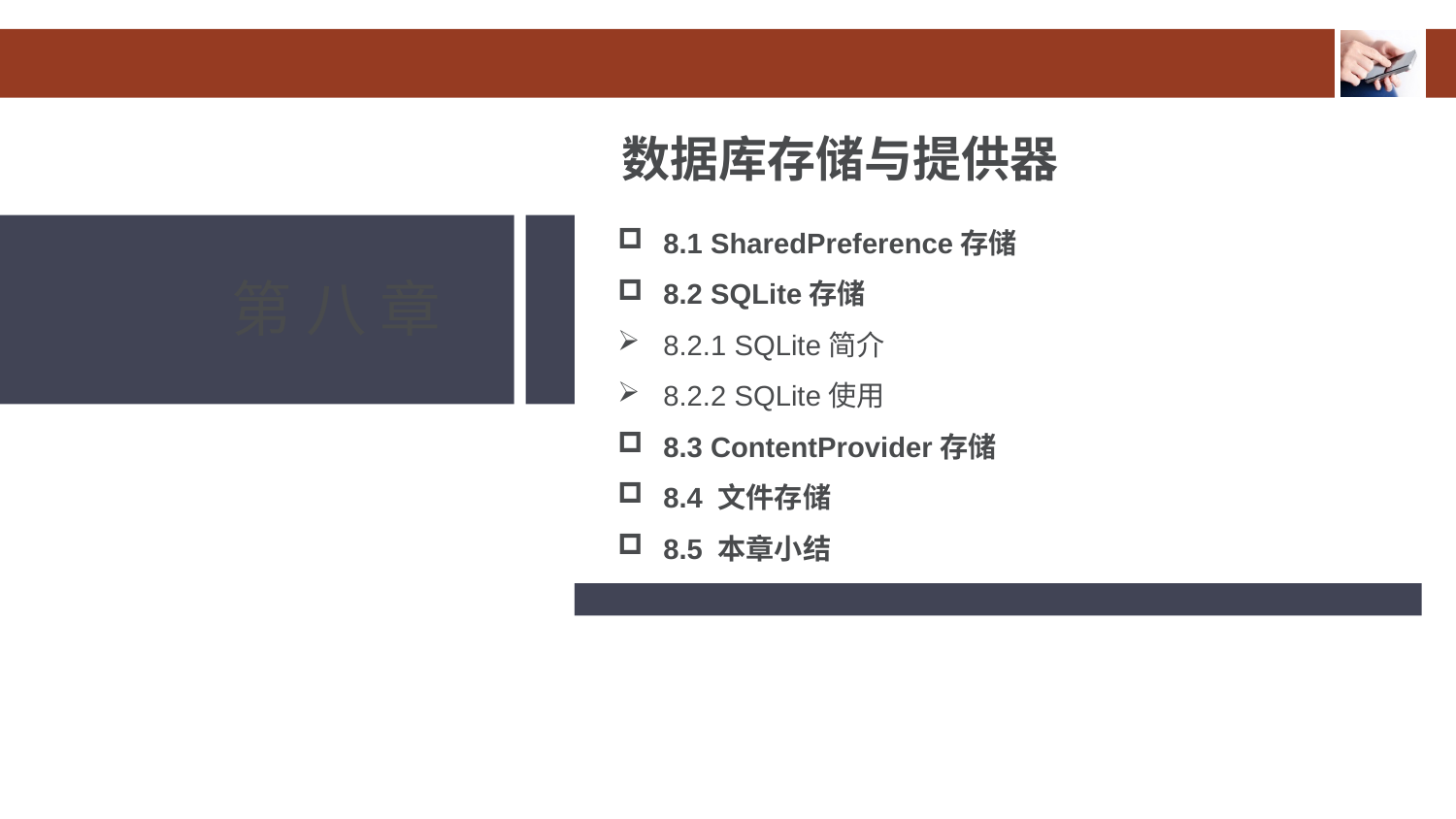

数据库存储与提供器
8.1 SharedPreference存储
8.2 SQLite存储
8.2.1 SQLite简介
8.2.2 SQLite使用
8.3 ContentProvider存储
8.4 文件存储
8.5 本章小结

第 八 章